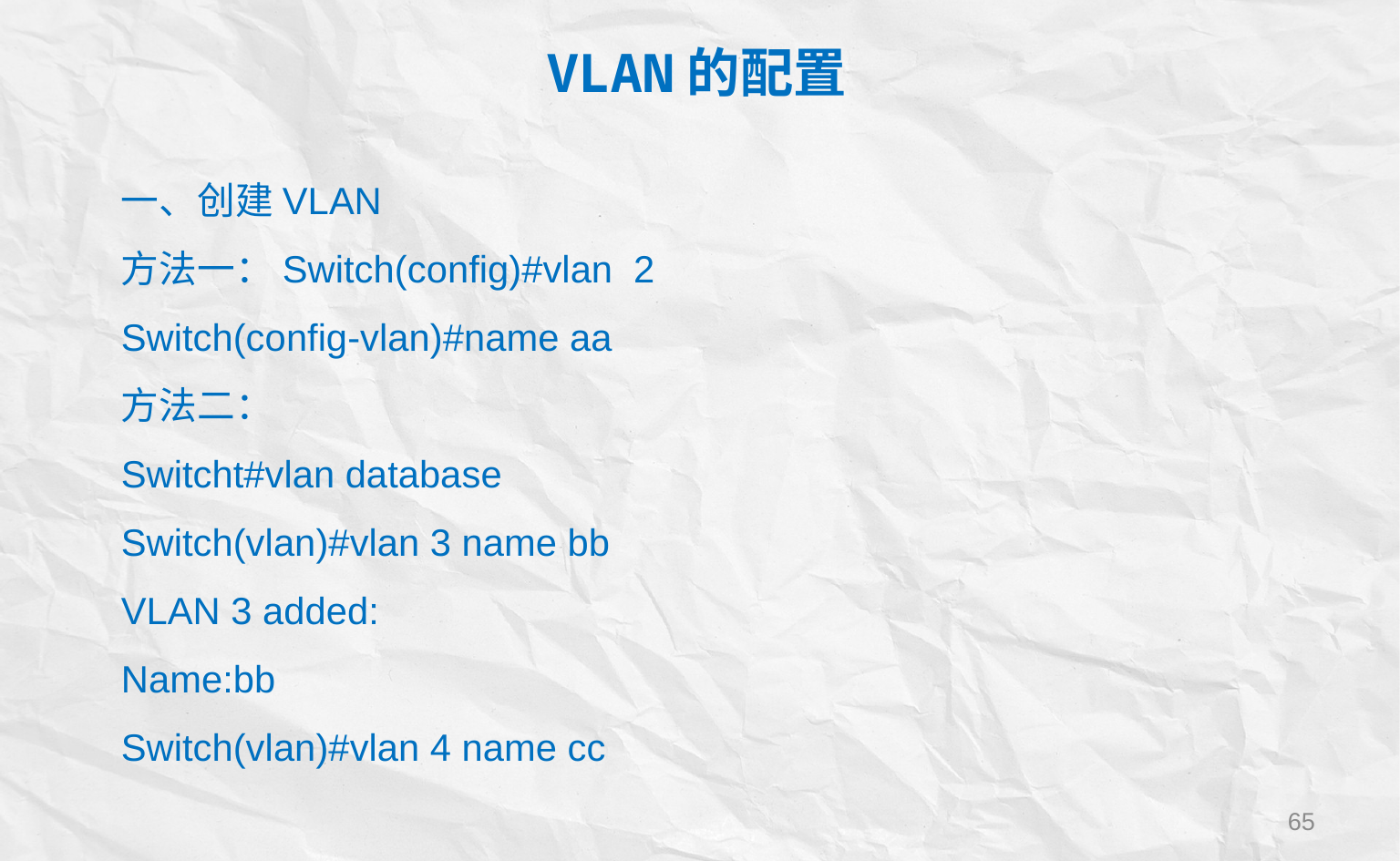

VLAN的配置
一、创建VLAN
方法一：Switch(config)#vlan  2
Switch(config-vlan)#name aa
方法二：
Switcht#vlan database
Switch(vlan)#vlan 3 name bb
VLAN 3 added:
Name:bb
Switch(vlan)#vlan 4 name cc

 65